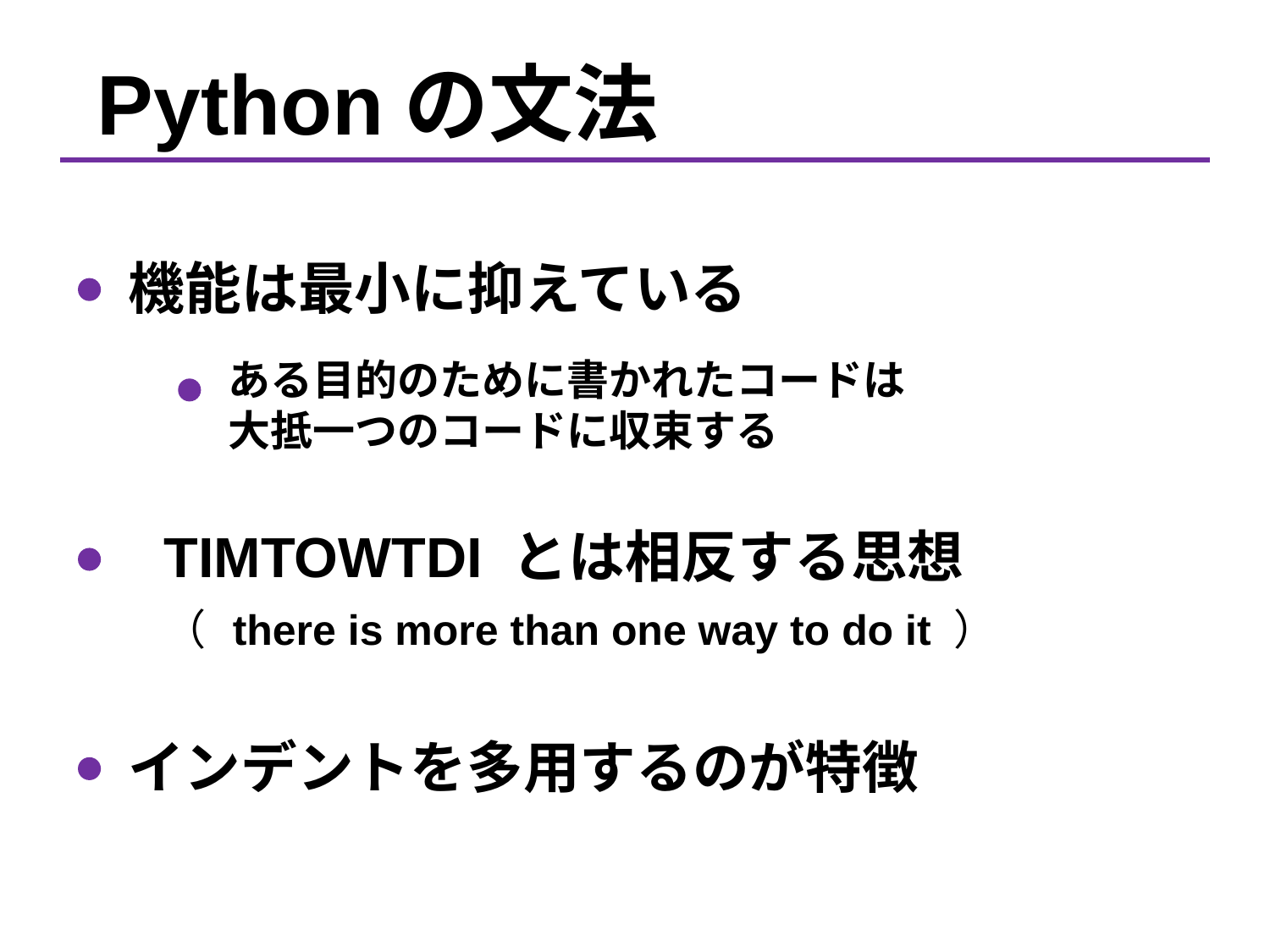

Pythonの文法
機能は最小に抑えている

ある目的のために書かれたコードは
大抵一つのコードに収束する

TIMTOWTDI とは相反する思想
（ there is more than one way to do it ）

インデントを多用するのが特徴